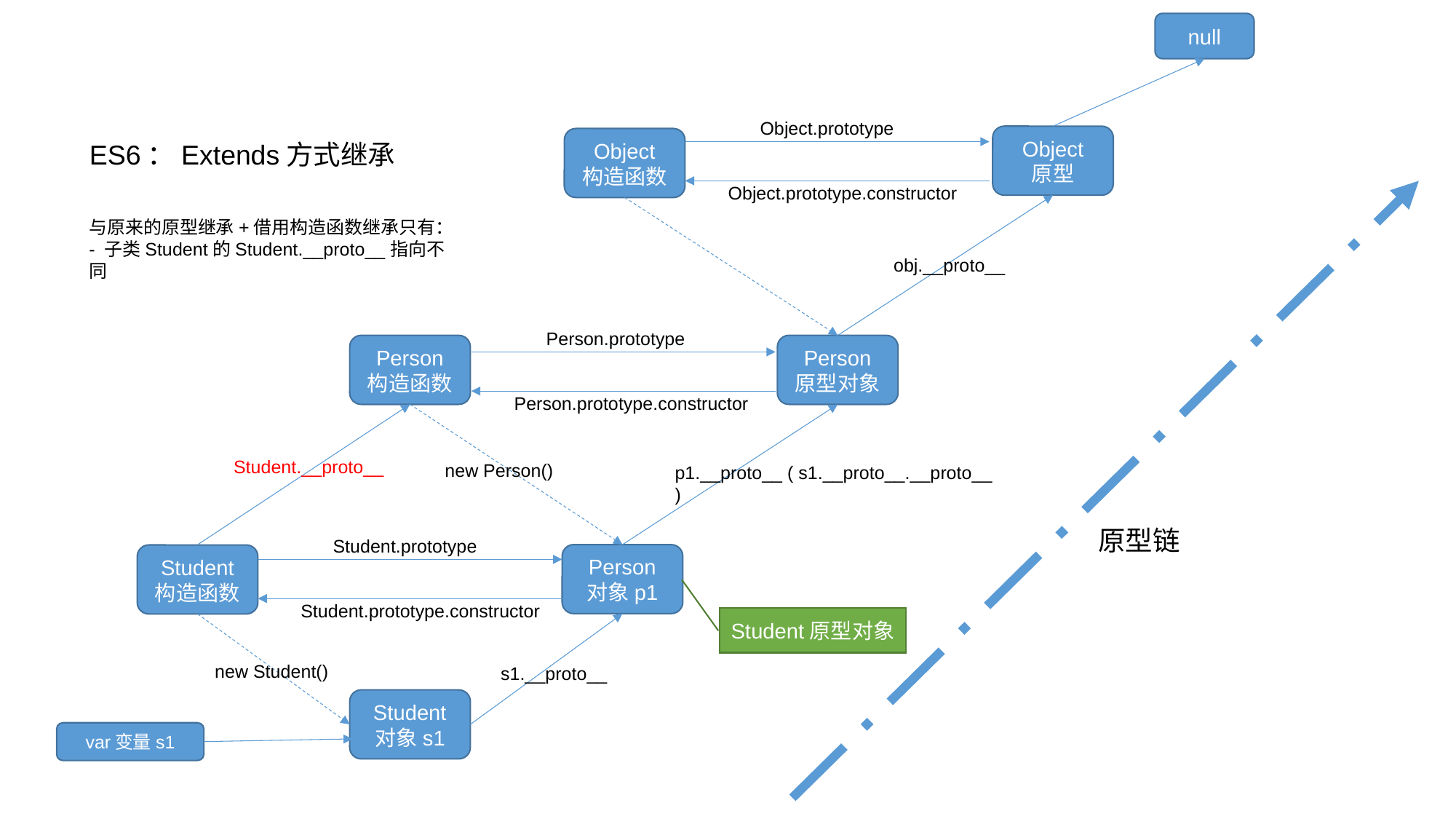

null
Object.prototype
Object
原型
Object
构造函数
ES6：Extends方式继承
Object.prototype.constructor
与原来的原型继承+借用构造函数继承只有：
- 子类Student的Student.__proto__指向不同
obj.__proto__
Person.prototype
Person
构造函数
Person
原型对象
Person.prototype.constructor
Student.__proto__
new Person()
p1.__proto__ ( s1.__proto__.__proto__ )
原型链
Student.prototype
Person
对象p1
Student
构造函数
Student.prototype.constructor
Student原型对象
new Student()
s1.__proto__
Student
对象s1
var变量s1